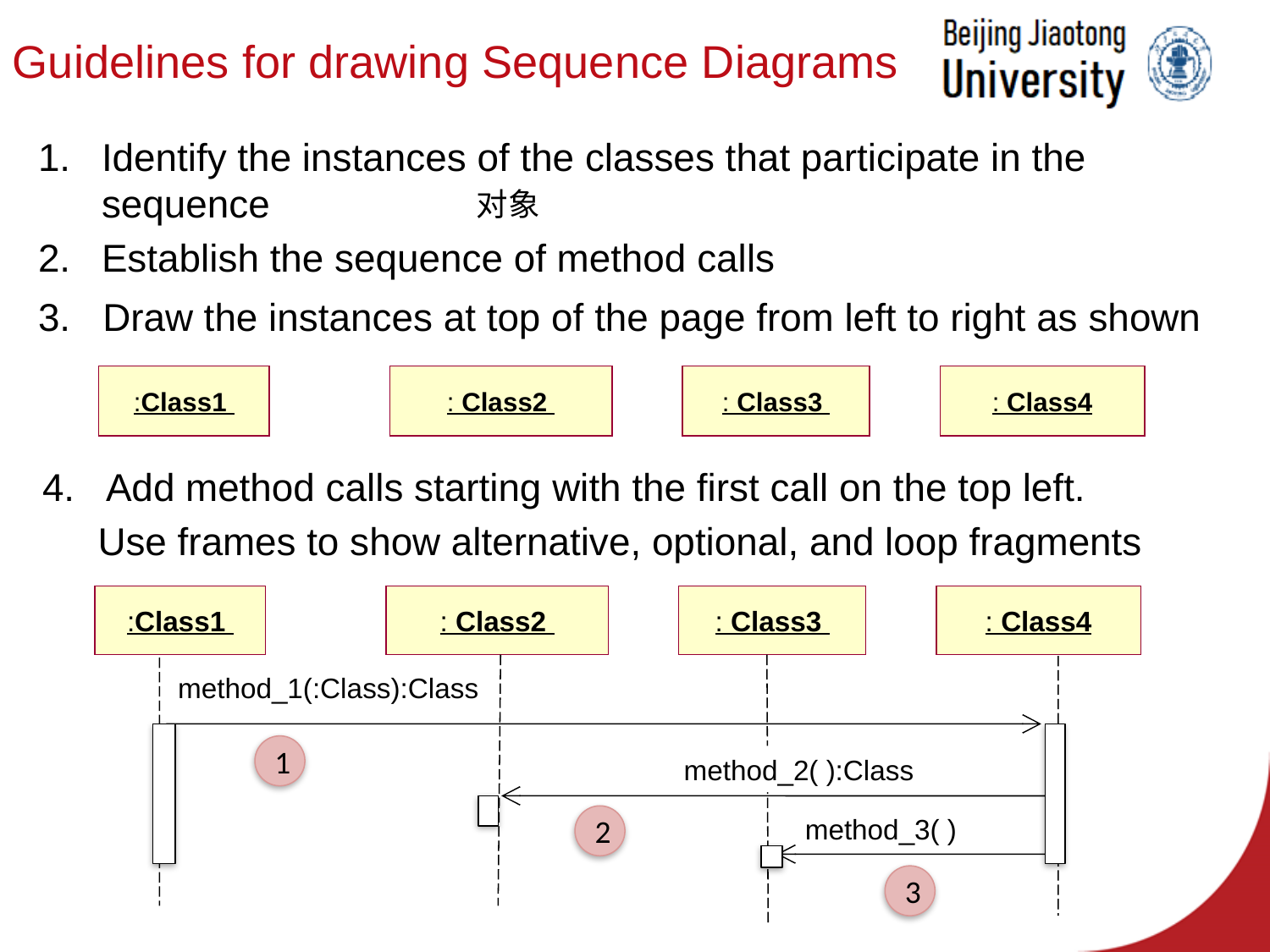

# Guidelines for drawing Sequence Diagrams
Identify the instances of the classes that participate in the sequence
Establish the sequence of method calls
对象
3.   Draw the instances at top of the page from left to right as shown

:Class1
: Class2
: Class3
: Class4
Add method calls starting with the first call on the top left.
Use frames to show alternative, optional, and loop fragments

:Class1
: Class2
: Class3
: Class4

method_1(:Class):Class

1
method_2( ):Class

2
method_3( )

3